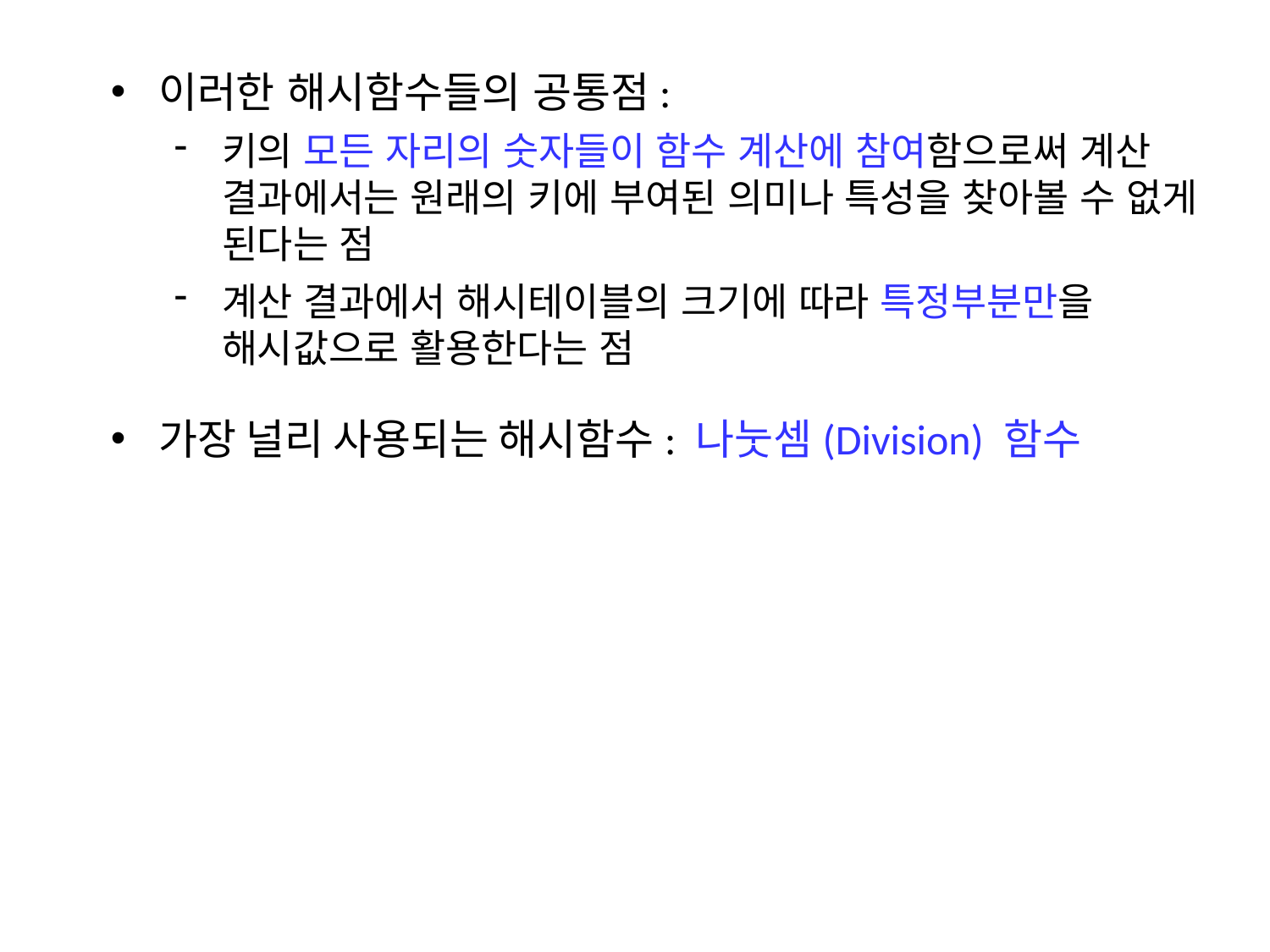

이러한 해시함수들의 공통점:
키의 모든 자리의 숫자들이 함수 계산에 참여함으로써 계산 결과에서는 원래의 키에 부여된 의미나 특성을 찾아볼 수 없게 된다는 점
계산 결과에서 해시테이블의 크기에 따라 특정부분만을 해시값으로 활용한다는 점
가장 널리 사용되는 해시함수: 나눗셈(Division) 함수